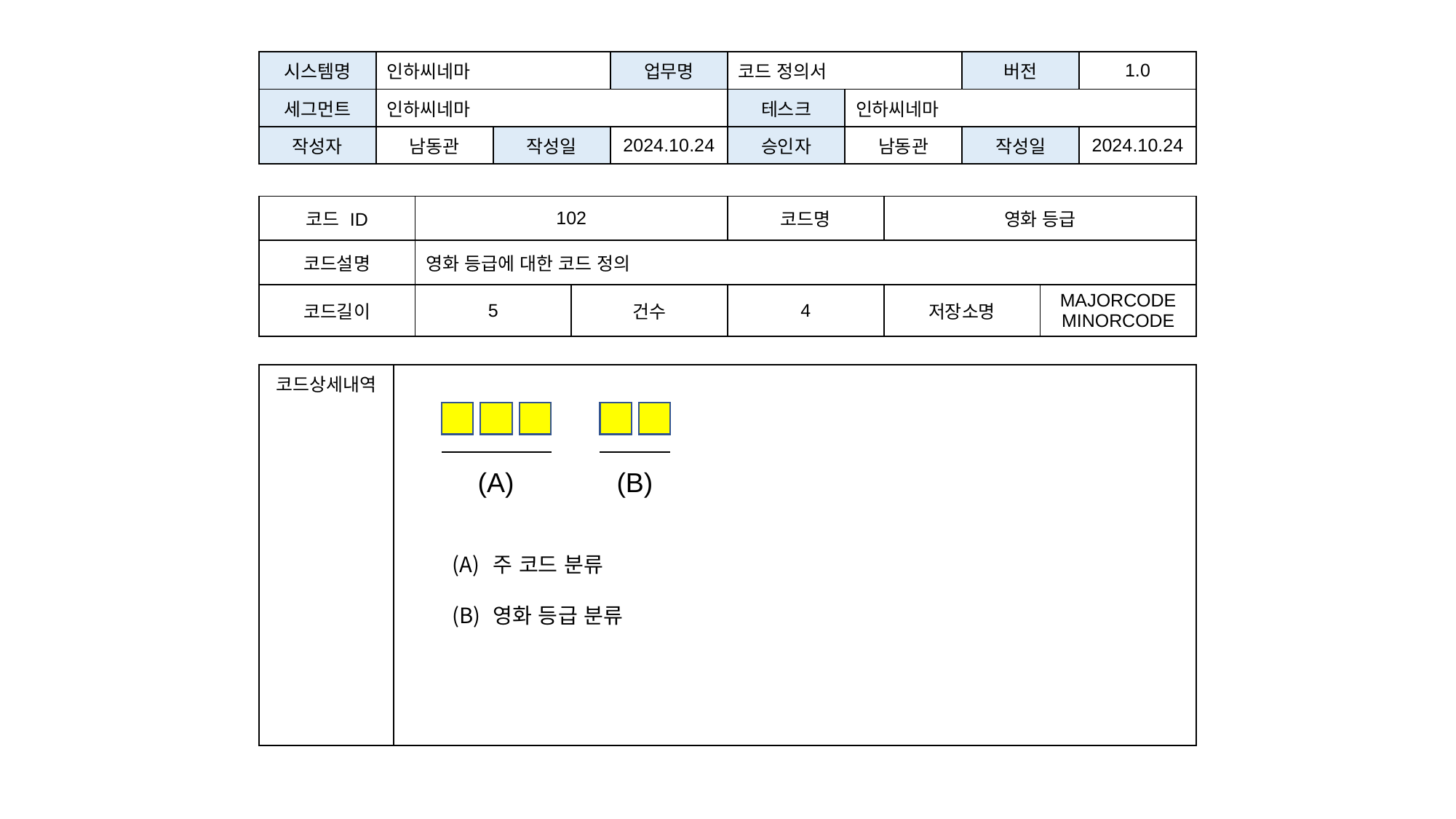

| 시스템명 | 인하씨네마 |  | 업무명 | 코드 정의서 |  | 버전 | 1.0 |
| --- | --- | --- | --- | --- | --- | --- | --- |
| 세그먼트 | 인하씨네마 |  |  | 테스크 | 인하씨네마 |  |  |
| 작성자 | 남동관 | 작성일 | 2024.10.24 | 승인자 | 남동관 | 작성일 | 2024.10.24 |
| 코드 ID | 102 |  | 코드명 | 영화 등급 |  |
| --- | --- | --- | --- | --- | --- |
| 코드설명 | 영화 등급에 대한 코드 정의 |  |  |  |  |
| 코드길이 | 5 | 건수 | 4 | 저장소명 | MAJORCODE MINORCODE |
| 코드상세내역 |  |
| --- | --- |

(A)
(B)
주 코드 분류

영화 등급 분류